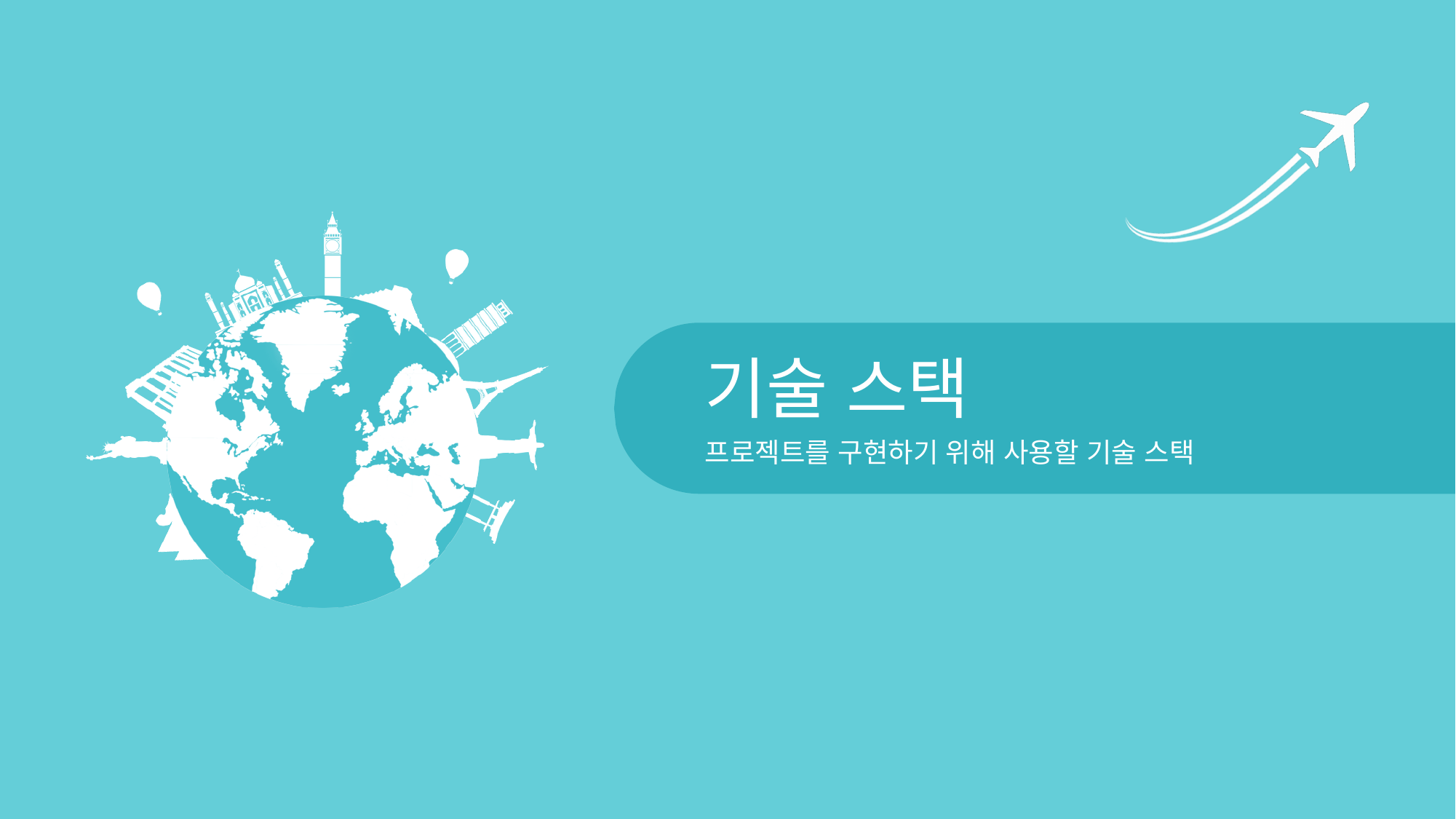

기술 스택
프로젝트를 구현하기 위해 사용할 기술 스택